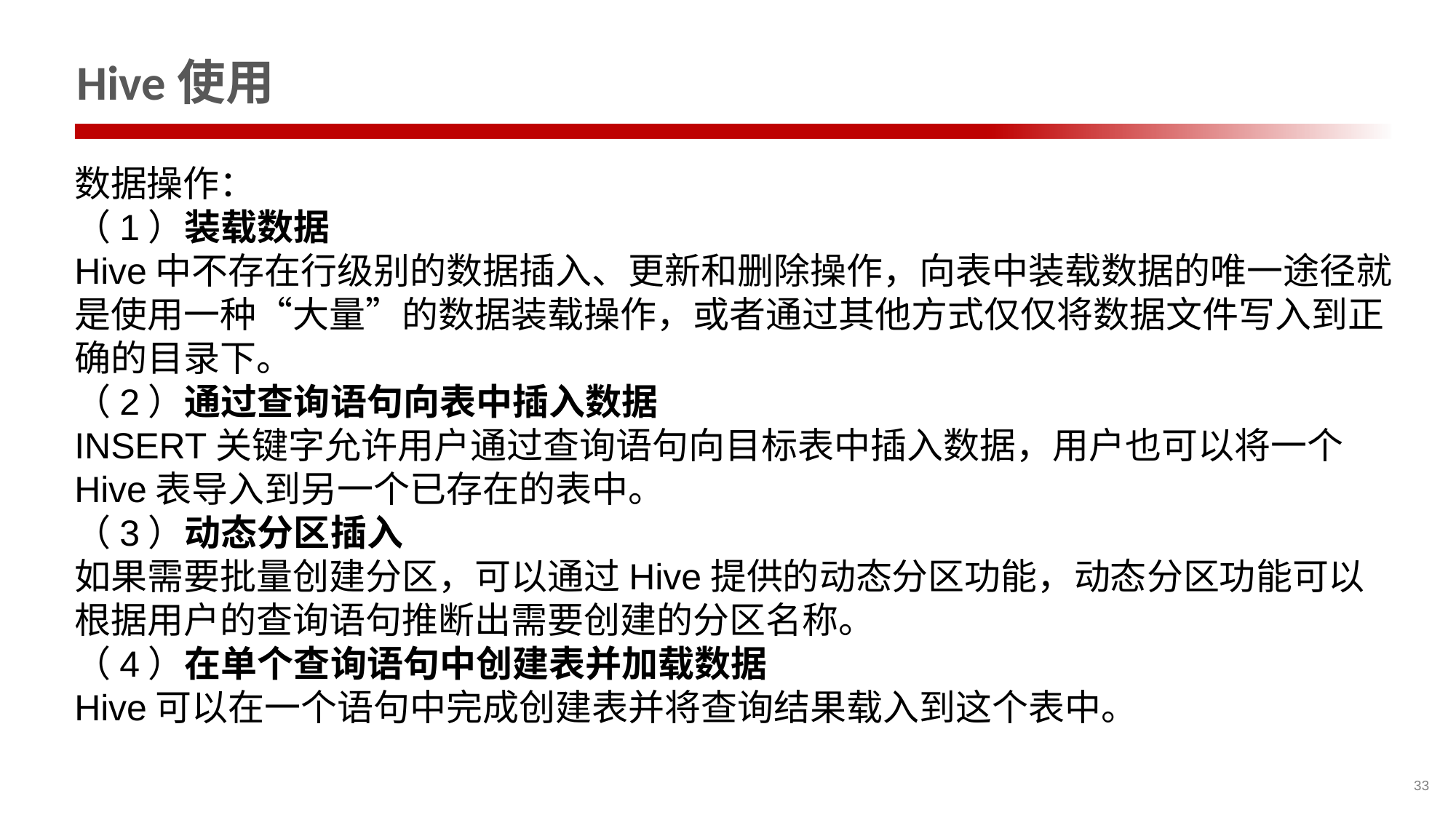

# Hive使用

数据操作：
（1）装载数据
Hive中不存在行级别的数据插入、更新和删除操作，向表中装载数据的唯一途径就是使用一种“大量”的数据装载操作，或者通过其他方式仅仅将数据文件写入到正确的目录下。
（2）通过查询语句向表中插入数据
INSERT关键字允许用户通过查询语句向目标表中插入数据，用户也可以将一个Hive表导入到另一个已存在的表中。
（3）动态分区插入
如果需要批量创建分区，可以通过Hive提供的动态分区功能，动态分区功能可以根据用户的查询语句推断出需要创建的分区名称。
（4）在单个查询语句中创建表并加载数据
Hive可以在一个语句中完成创建表并将查询结果载入到这个表中。
33